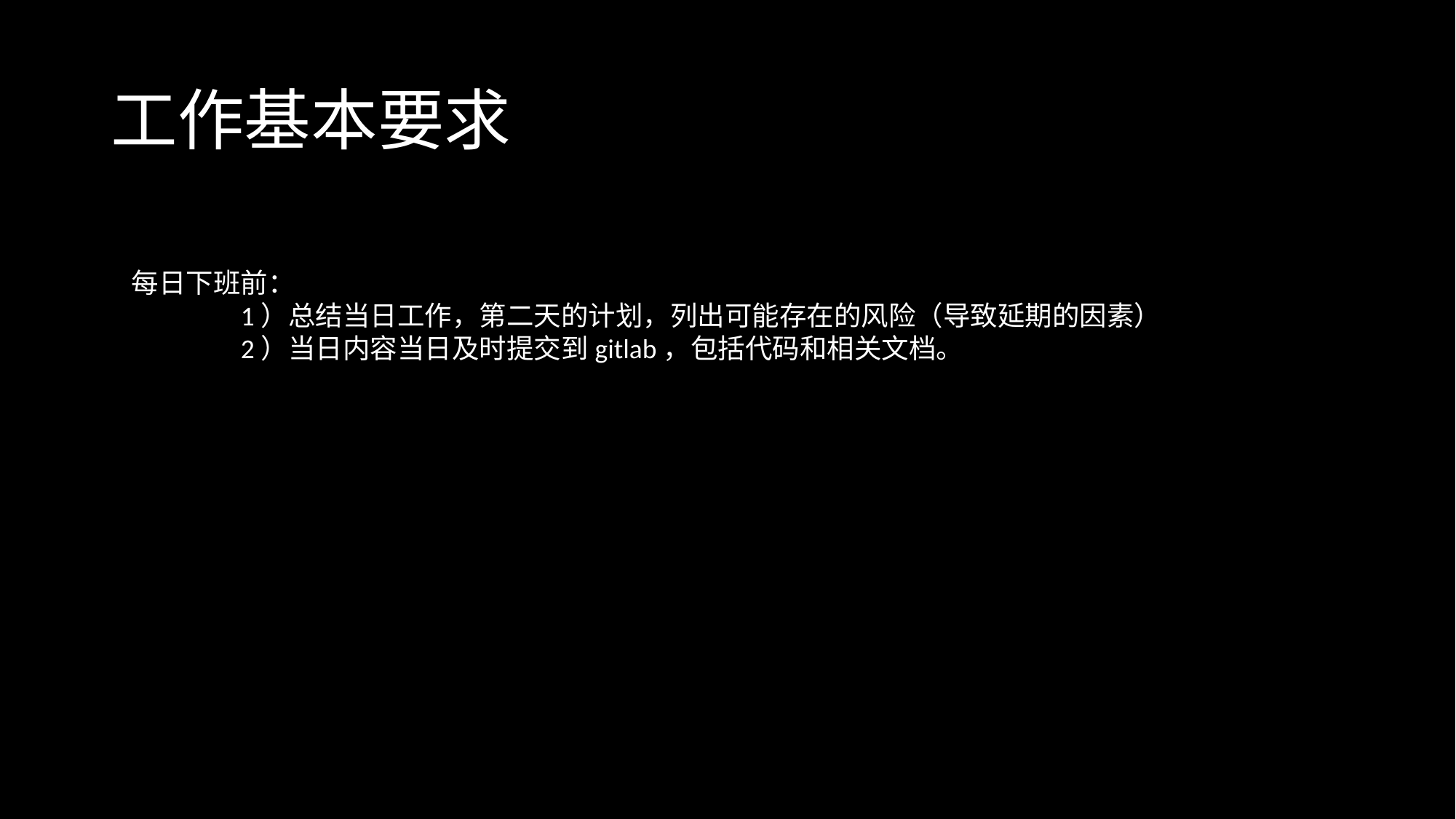

# 工作基本要求
每日下班前：
	1）总结当日工作，第二天的计划，列出可能存在的风险（导致延期的因素）
	2）当日内容当日及时提交到gitlab，包括代码和相关文档。